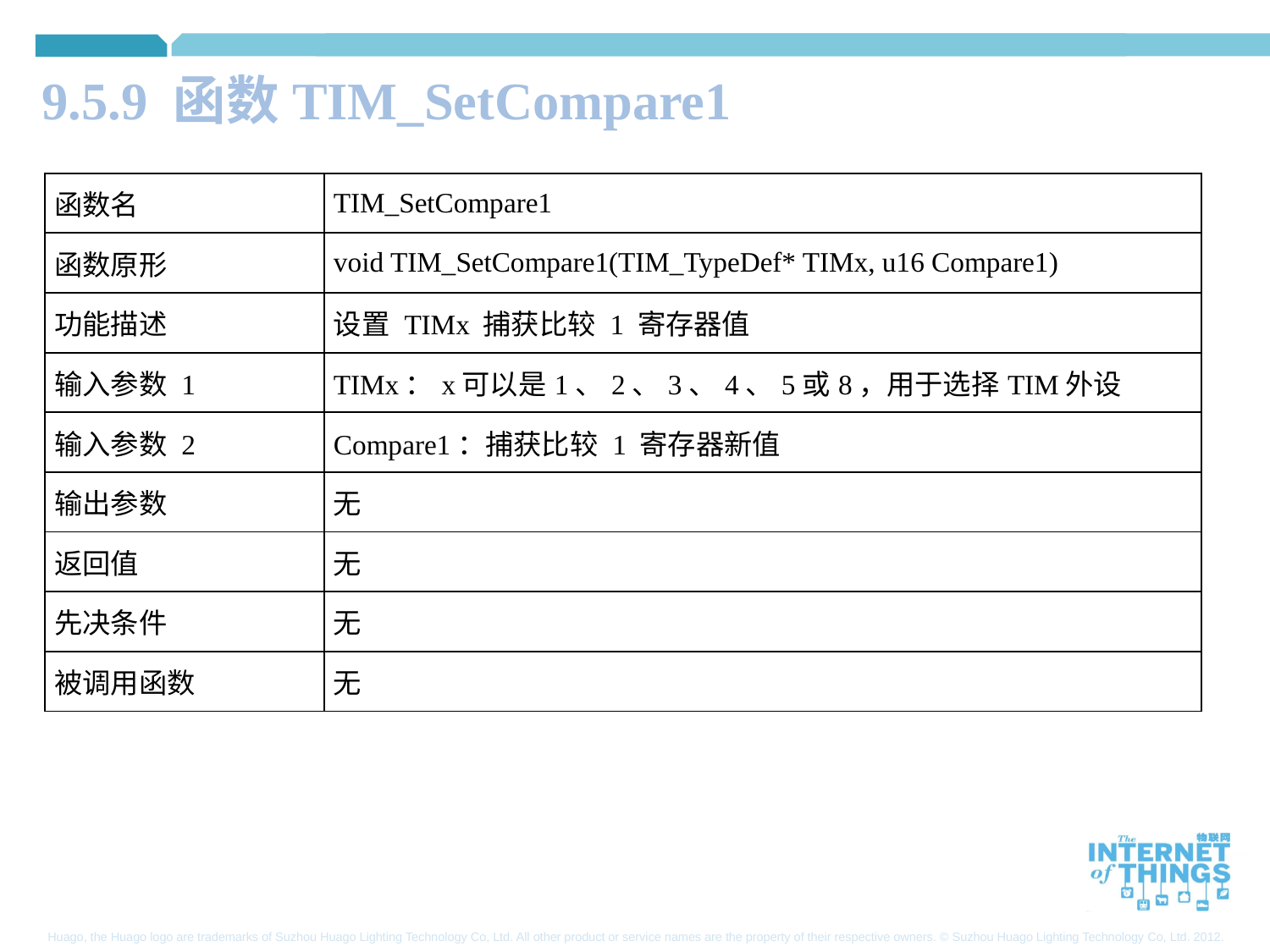

9.5.9 函数TIM_SetCompare1
| 函数名 | TIM\_SetCompare1 |
| --- | --- |
| 函数原形 | void TIM\_SetCompare1(TIM\_TypeDef\* TIMx, u16 Compare1) |
| 功能描述 | 设置 TIMx 捕获比较 1 寄存器值 |
| 输入参数 1 | TIMx：x可以是1、2、3、4、5或8，用于选择TIM外设 |
| 输入参数 2 | Compare1：捕获比较 1 寄存器新值 |
| 输出参数 | 无 |
| 返回值 | 无 |
| 先决条件 | 无 |
| 被调用函数 | 无 |